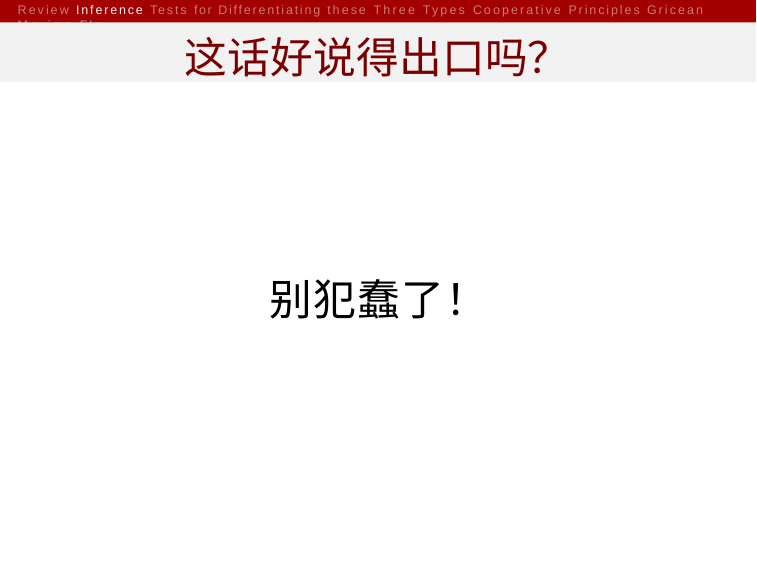

Review Inference Tests for Differentiating these Three Types Cooperative Principles Gricean Maxims Flo
这话好说得出口吗？
别犯蠢了！